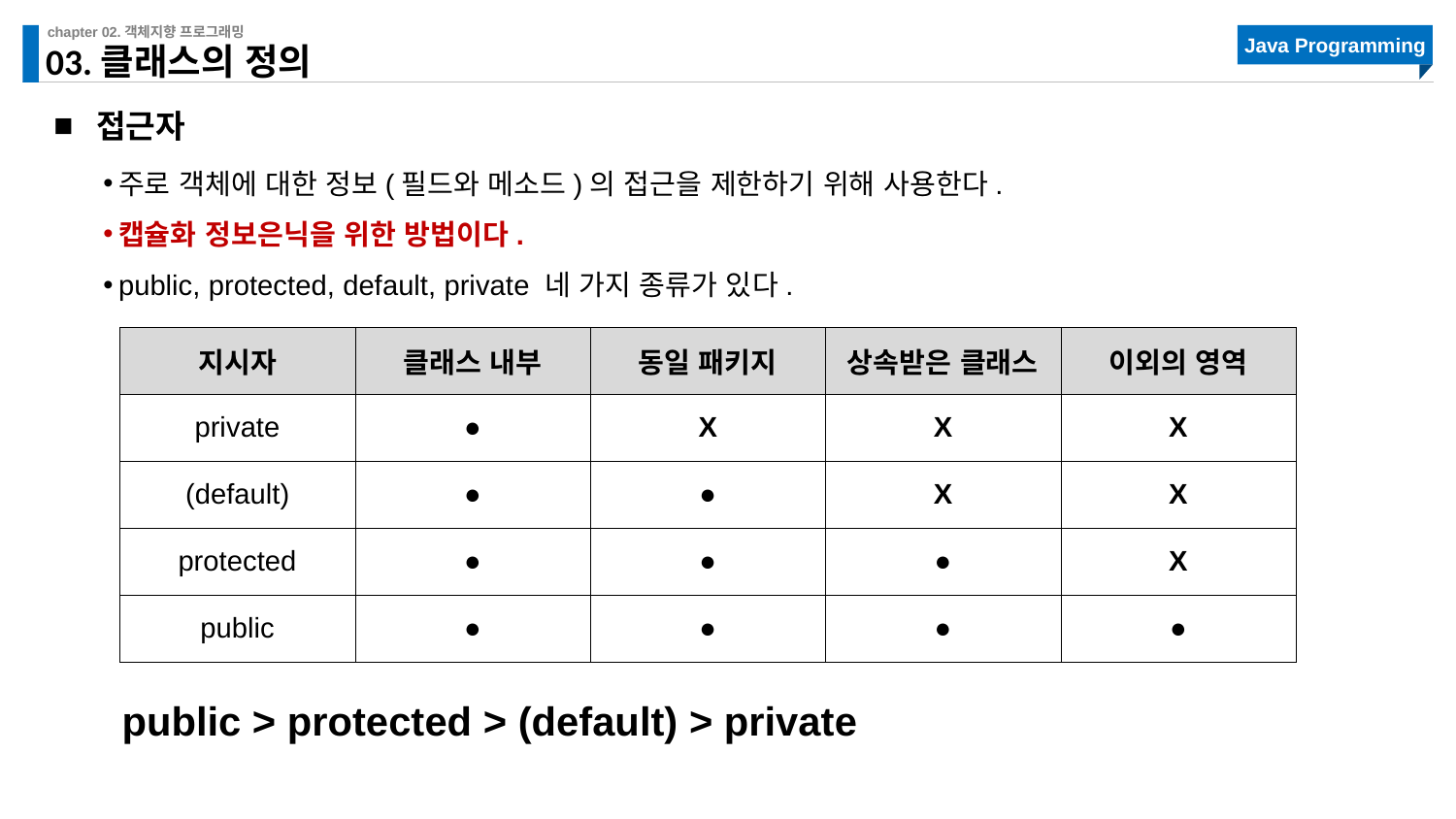

# 03.클래스의 정의
접근자
주로 객체에 대한 정보(필드와 메소드)의 접근을 제한하기 위해 사용한다.
캡슐화 정보은닉을 위한 방법이다.
public, protected, default, private 네 가지 종류가 있다.

| 지시자 | 클래스 내부 | 동일 패키지 | 상속받은 클래스 | 이외의 영역 |
| --- | --- | --- | --- | --- |
| private | ● | X | X | X |
| (default) | ● | ● | X | X |
| protected | ● | ● | ● | X |
| public | ● | ● | ● | ● |
public > protected > (default) > private